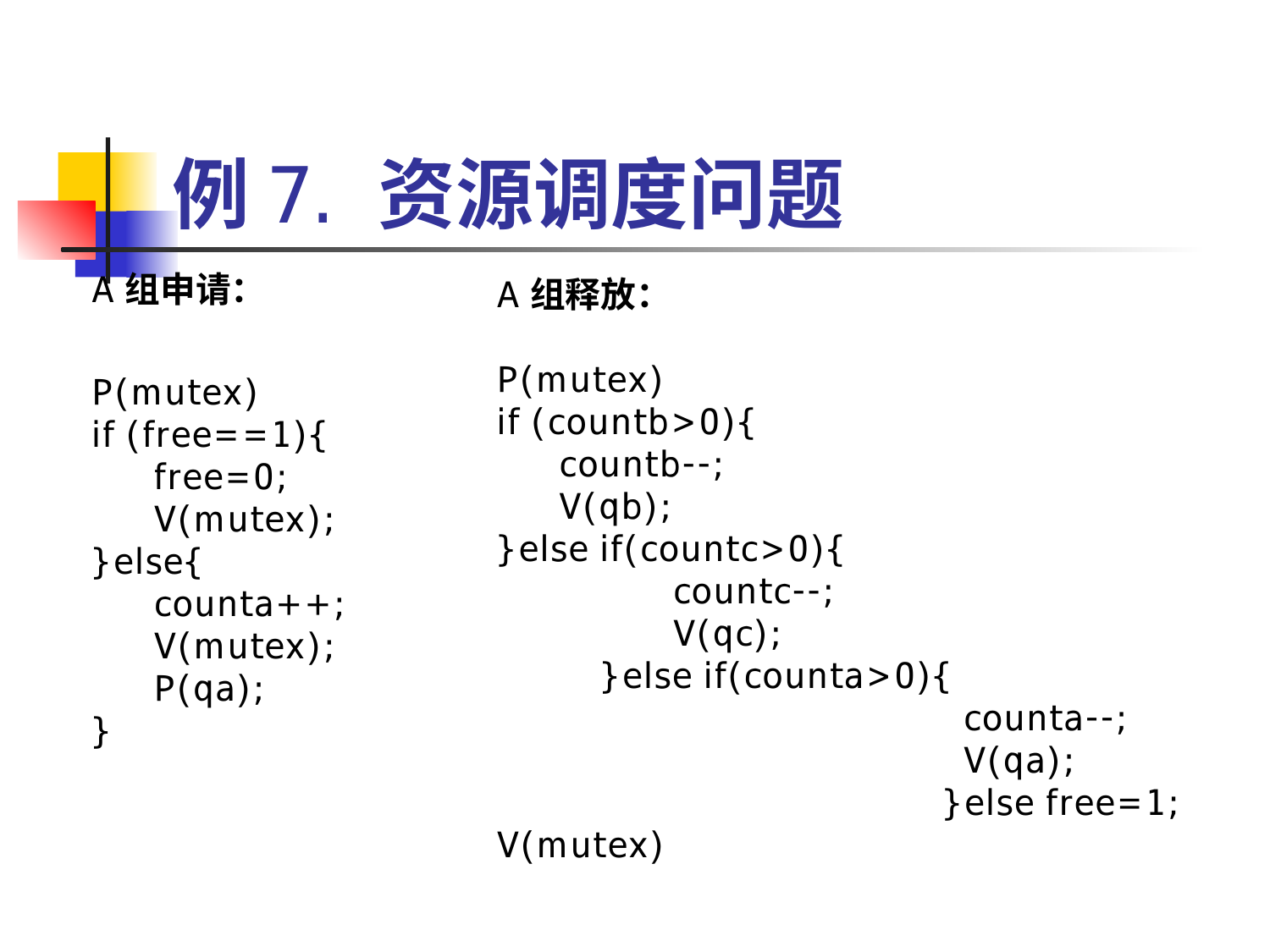

# 例7. 资源调度问题
A组申请：

P(mutex)
if (free==1){
      free=0;
      V(mutex);
}else{
      counta++;
      V(mutex);
      P(qa);
}

A组释放：

P(mutex)
if (countb>0){
      countb--;
      V(qb);
}else if(countc>0){
                 countc--;
                 V(qc);
          }else if(counta>0){
                                             counta--;
                                             V(qa);
                                           }else free=1;
V(mutex)